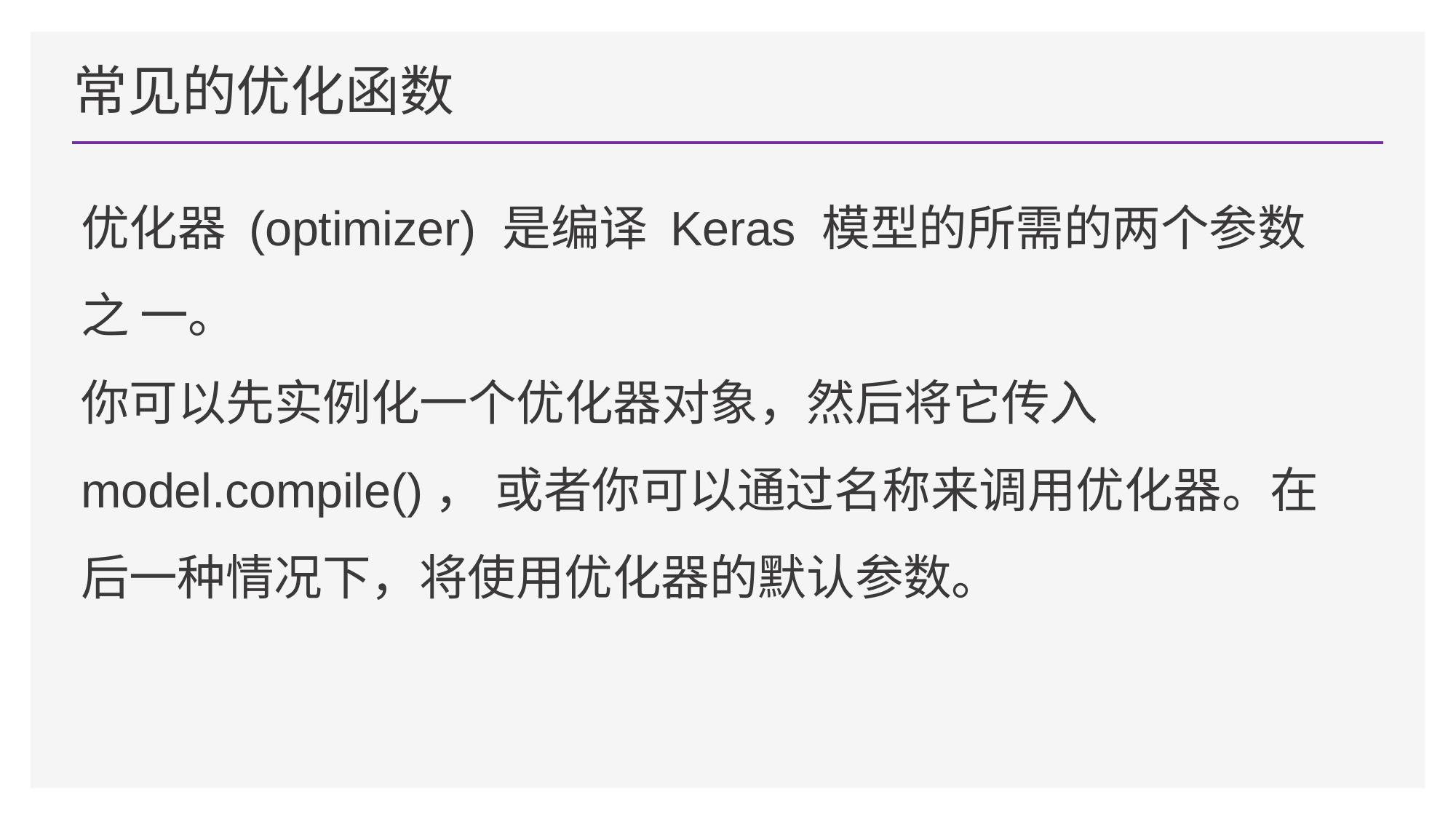

# 常见的优化函数
优化器 (optimizer) 是编译 Keras 模型的所需的两个参数之 一。
你可以先实例化一个优化器对象，然后将它传入 model.compile()， 或者你可以通过名称来调用优化器。在 后一种情况下，将使用优化器的默认参数。